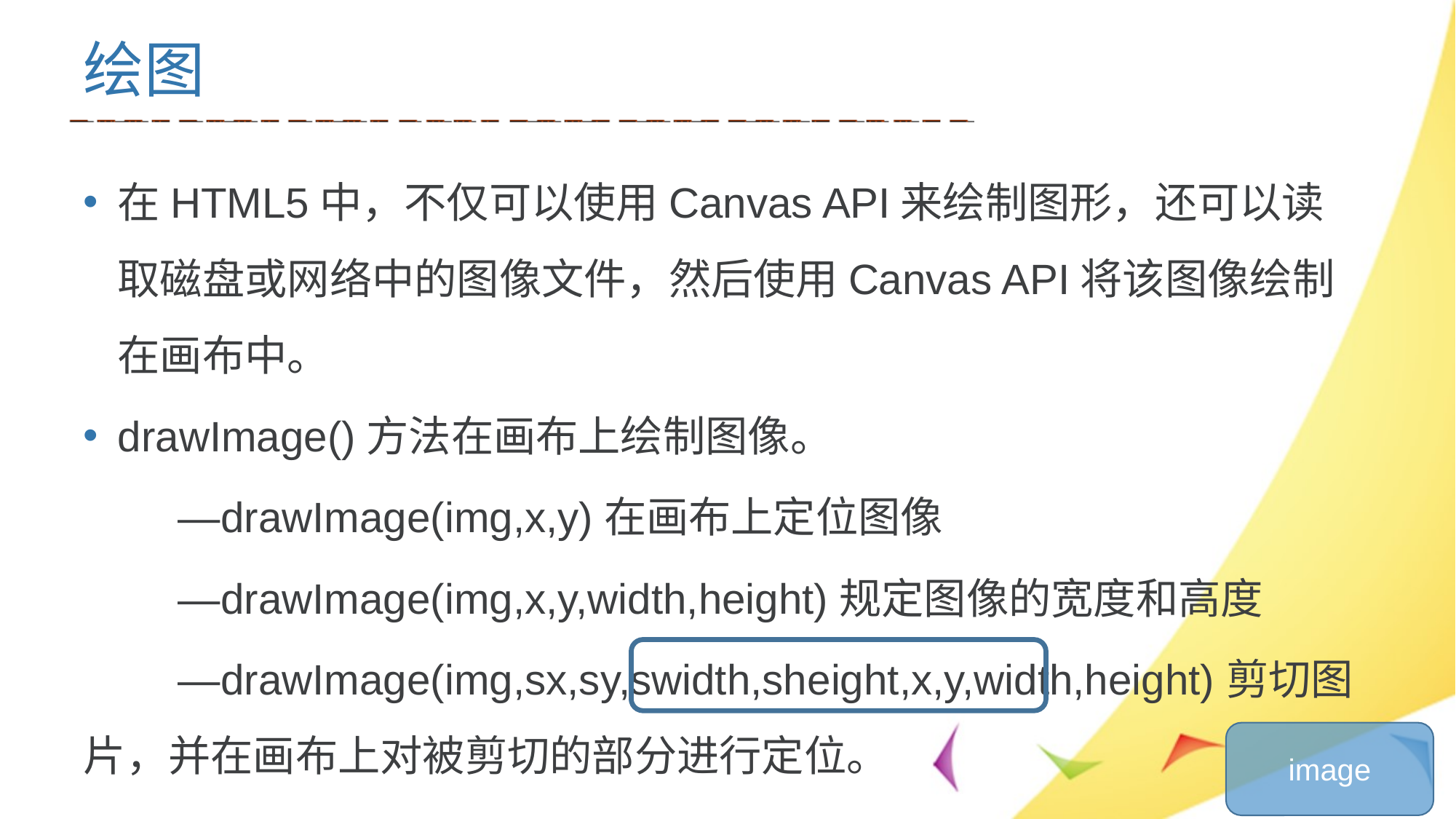

# 绘图
在HTML5中，不仅可以使用Canvas API来绘制图形，还可以读取磁盘或网络中的图像文件，然后使用Canvas API将该图像绘制在画布中。
drawImage()方法在画布上绘制图像。
        —drawImage(img,x,y)在画布上定位图像
        —drawImage(img,x,y,width,height)规定图像的宽度和高度
        —drawImage(img,sx,sy,swidth,sheight,x,y,width,height)剪切图片，并在画布上对被剪切的部分进行定位。

image